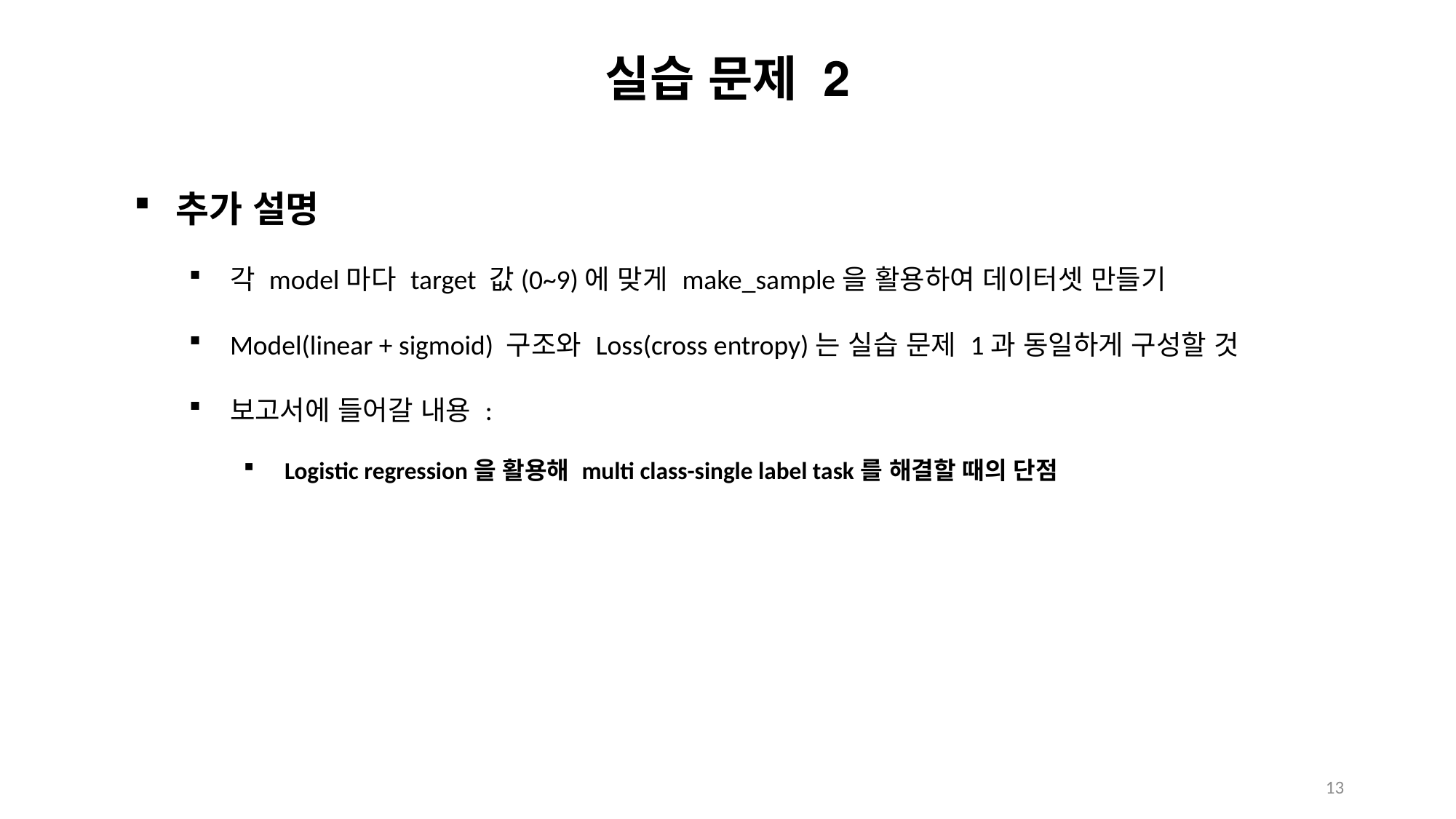

# 실습 문제 2
추가 설명
각 model마다 target 값(0~9)에 맞게 make_sample을 활용하여 데이터셋 만들기
Model(linear + sigmoid) 구조와 Loss(cross entropy)는 실습 문제 1과 동일하게 구성할 것
보고서에 들어갈 내용 :
Logistic regression을 활용해 multi class-single label task를 해결할 때의 단점

13